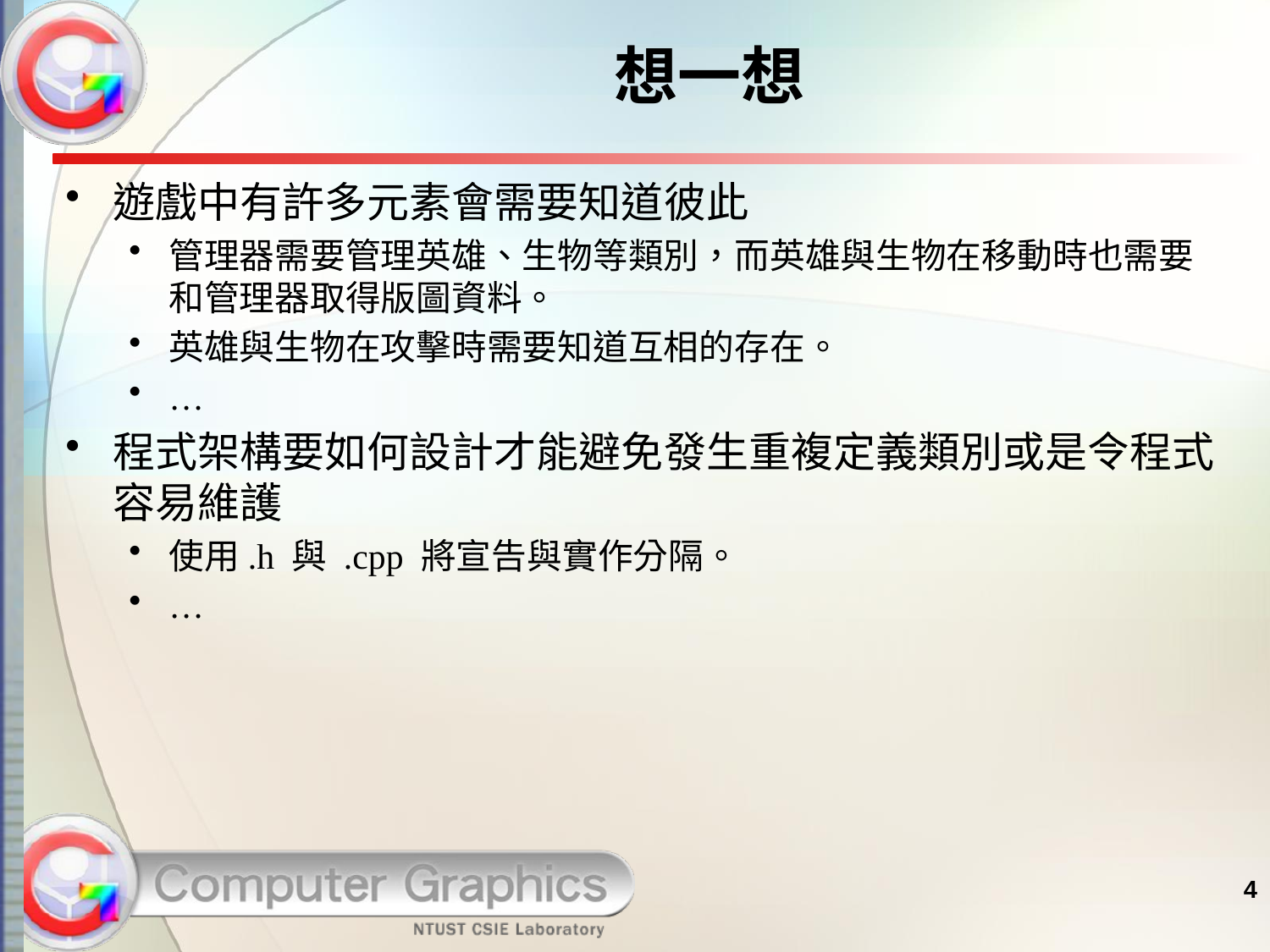

# 想一想
遊戲中有許多元素會需要知道彼此
管理器需要管理英雄、生物等類別，而英雄與生物在移動時也需要和管理器取得版圖資料。
英雄與生物在攻擊時需要知道互相的存在。
…
程式架構要如何設計才能避免發生重複定義類別或是令程式容易維護
使用.h 與 .cpp 將宣告與實作分隔。
…
4